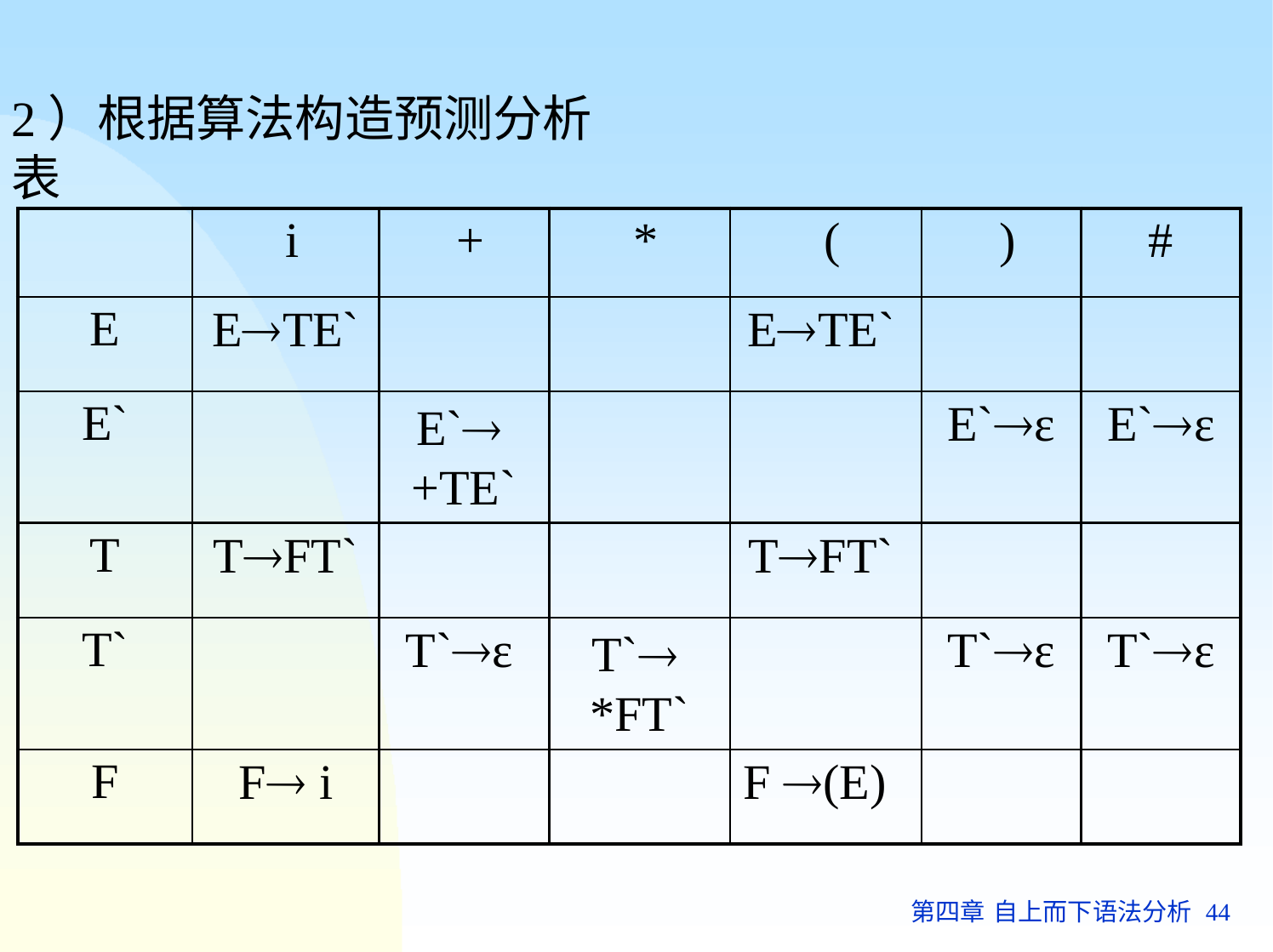

# 2）根据算法构造预测分析表
|  | i | + | \* | ( | ) | # |
| --- | --- | --- | --- | --- | --- | --- |
| E | E→TE` |  |  | E→TE` |  |  |
| E` |  | E`→ +TE` |  |  | E`→ε | E`→ε |
| T | T→FT` |  |  | T→FT` |  |  |
| T` |  | T`→ε | T`→ \*FT` |  | T`→ε | T`→ε |
| F | F→ i |  |  | F →(E) |  |  |
第四章 自上而下语法分析 44